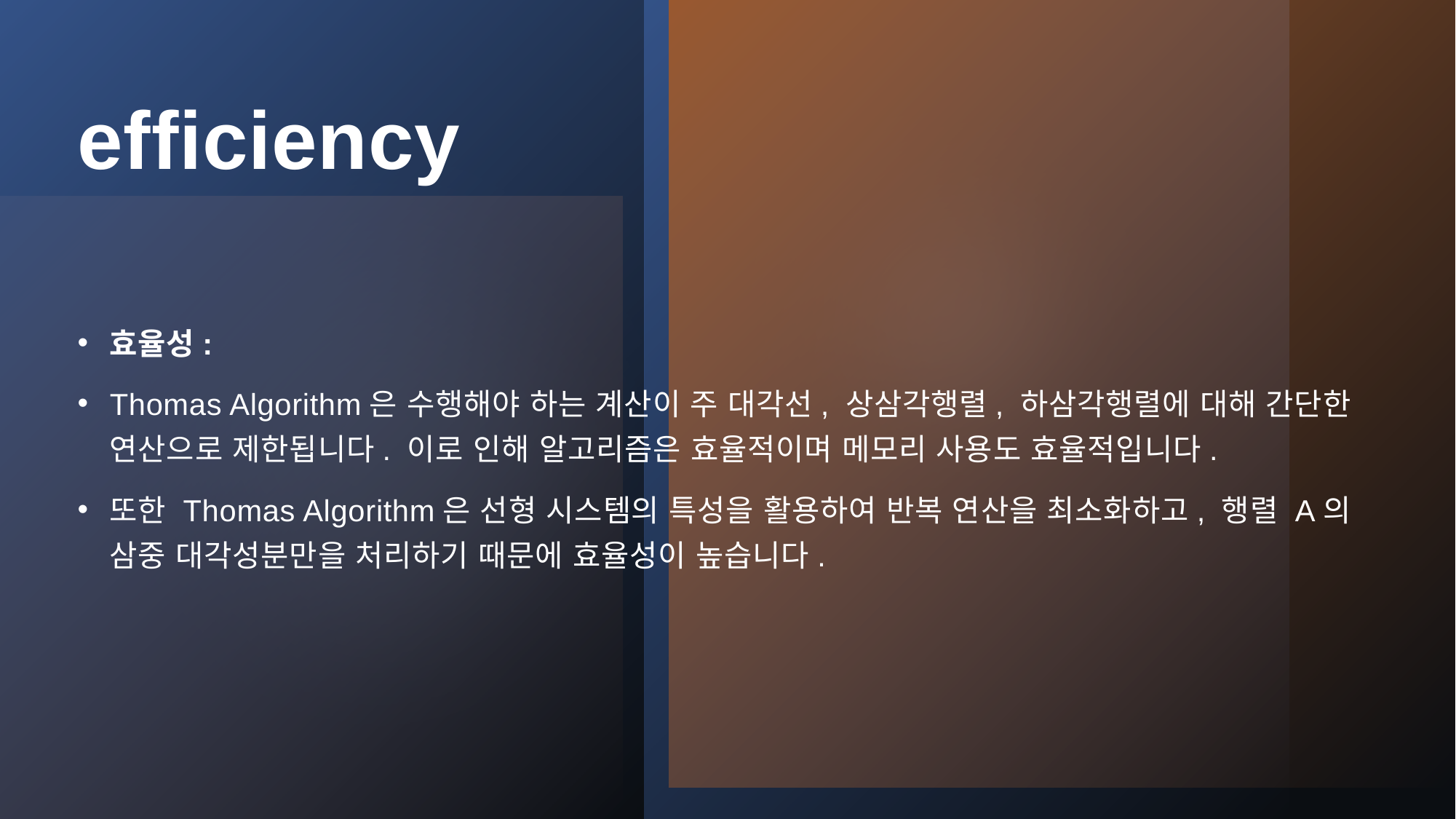

# efficiency
효율성:
Thomas Algorithm은 수행해야 하는 계산이 주 대각선, 상삼각행렬, 하삼각행렬에 대해 간단한 연산으로 제한됩니다. 이로 인해 알고리즘은 효율적이며 메모리 사용도 효율적입니다.
또한 Thomas Algorithm은 선형 시스템의 특성을 활용하여 반복 연산을 최소화하고, 행렬 A의 삼중 대각성분만을 처리하기 때문에 효율성이 높습니다.